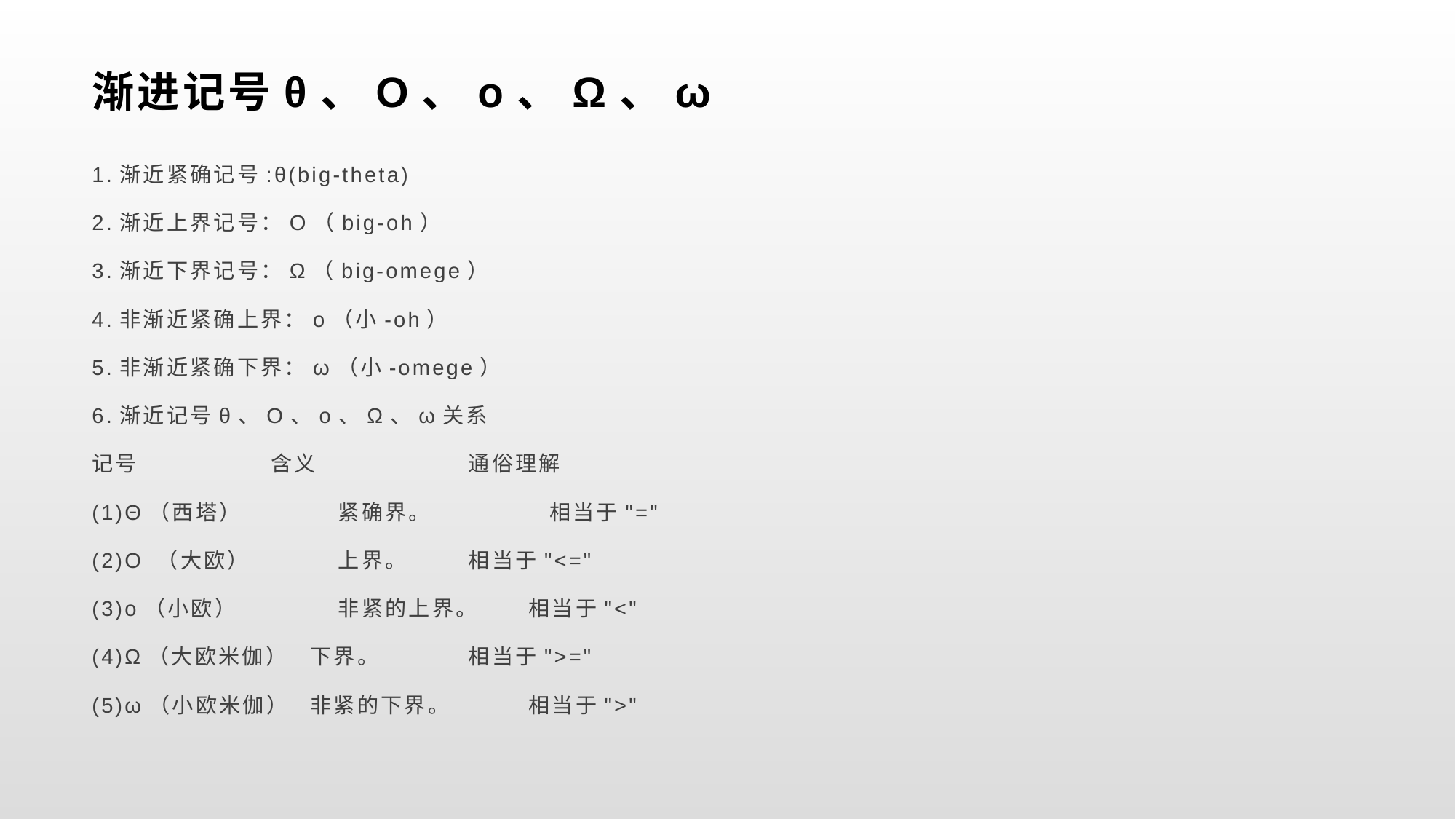

# 渐进记号θ、O、o、Ω、ω
1.渐近紧确记号:θ(big-theta)
2.渐近上界记号：O（big-oh）
3.渐近下界记号：Ω（big-omege）
4.非渐近紧确上界：o（小-oh）
5.非渐近紧确下界：ω（小-omege）
6.渐近记号θ、O、o、Ω、ω关系
记号	          含义	       通俗理解
(1)Θ（西塔）	    紧确界。	   相当于"="
(2)O （大欧）	    上界。	       相当于"<="
(3)o（小欧）	    非紧的上界。	相当于"<"
(4)Ω（大欧米伽）	下界。	       相当于">="
(5)ω（小欧米伽）	非紧的下界。	相当于">"